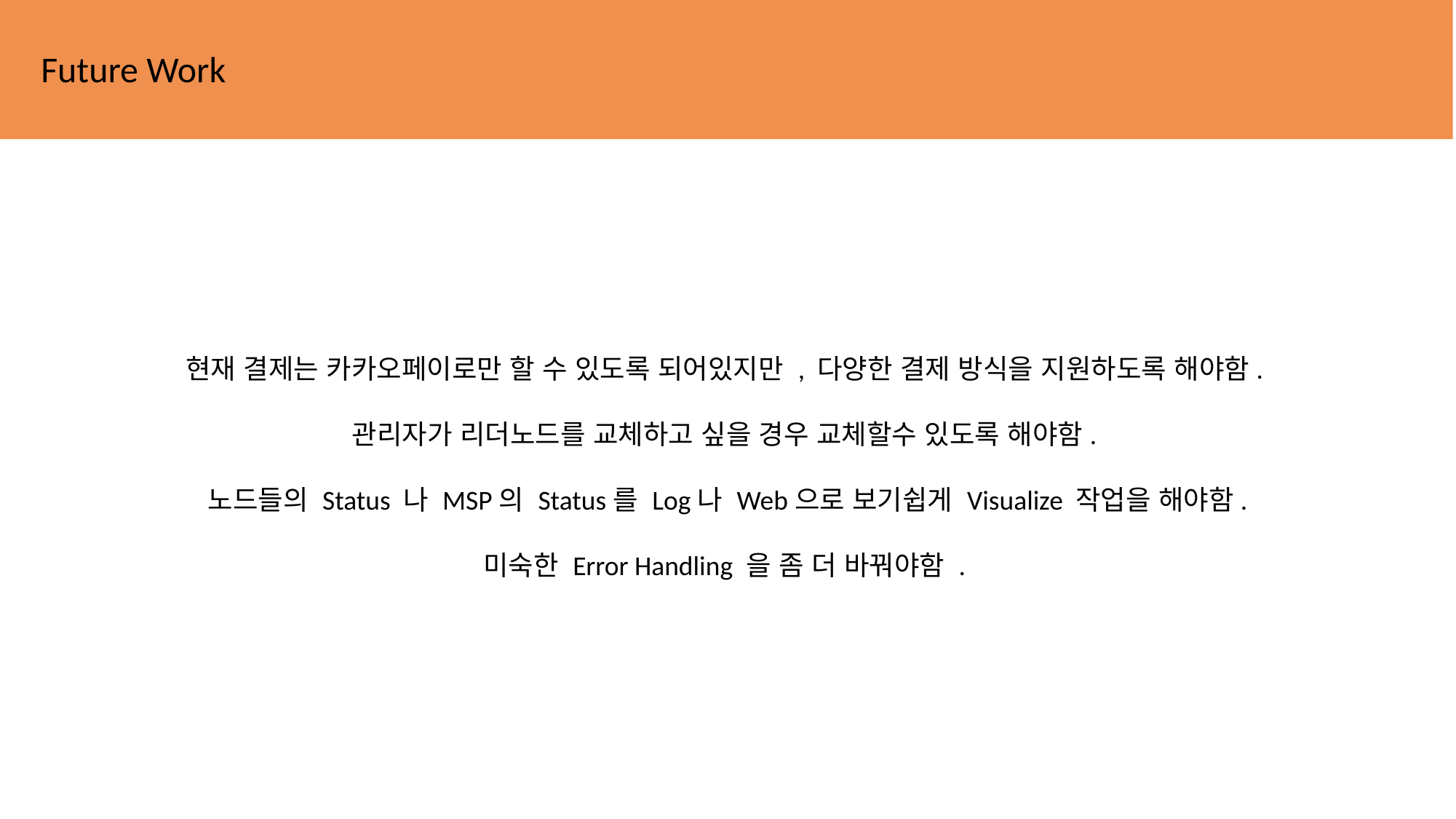

# Future Work

현재 결제는 카카오페이로만 할 수 있도록 되어있지만 , 다양한 결제 방식을 지원하도록 해야함.

관리자가 리더노드를 교체하고 싶을 경우 교체할수 있도록 해야함.

노드들의 Status 나 MSP의 Status를 Log나 Web으로 보기쉽게 Visualize 작업을 해야함.

미숙한 Error Handling 을 좀 더 바꿔야함 .